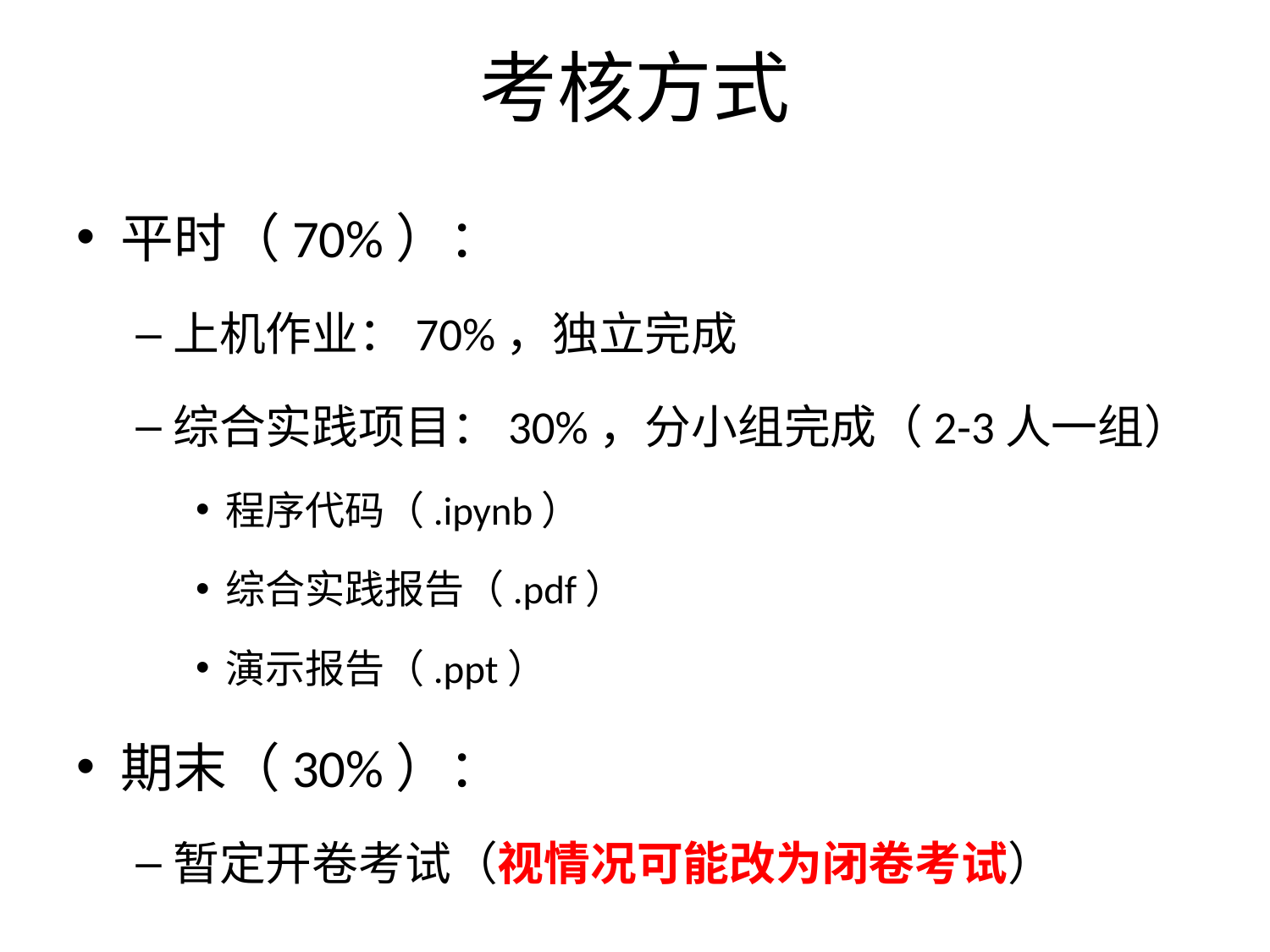

# 考核方式
平时（70%）：
上机作业：70%，独立完成
综合实践项目：30%，分小组完成（2-3人一组）
程序代码（.ipynb）
综合实践报告（.pdf）
演示报告（.ppt）
期末（30%）：
暂定开卷考试（视情况可能改为闭卷考试）